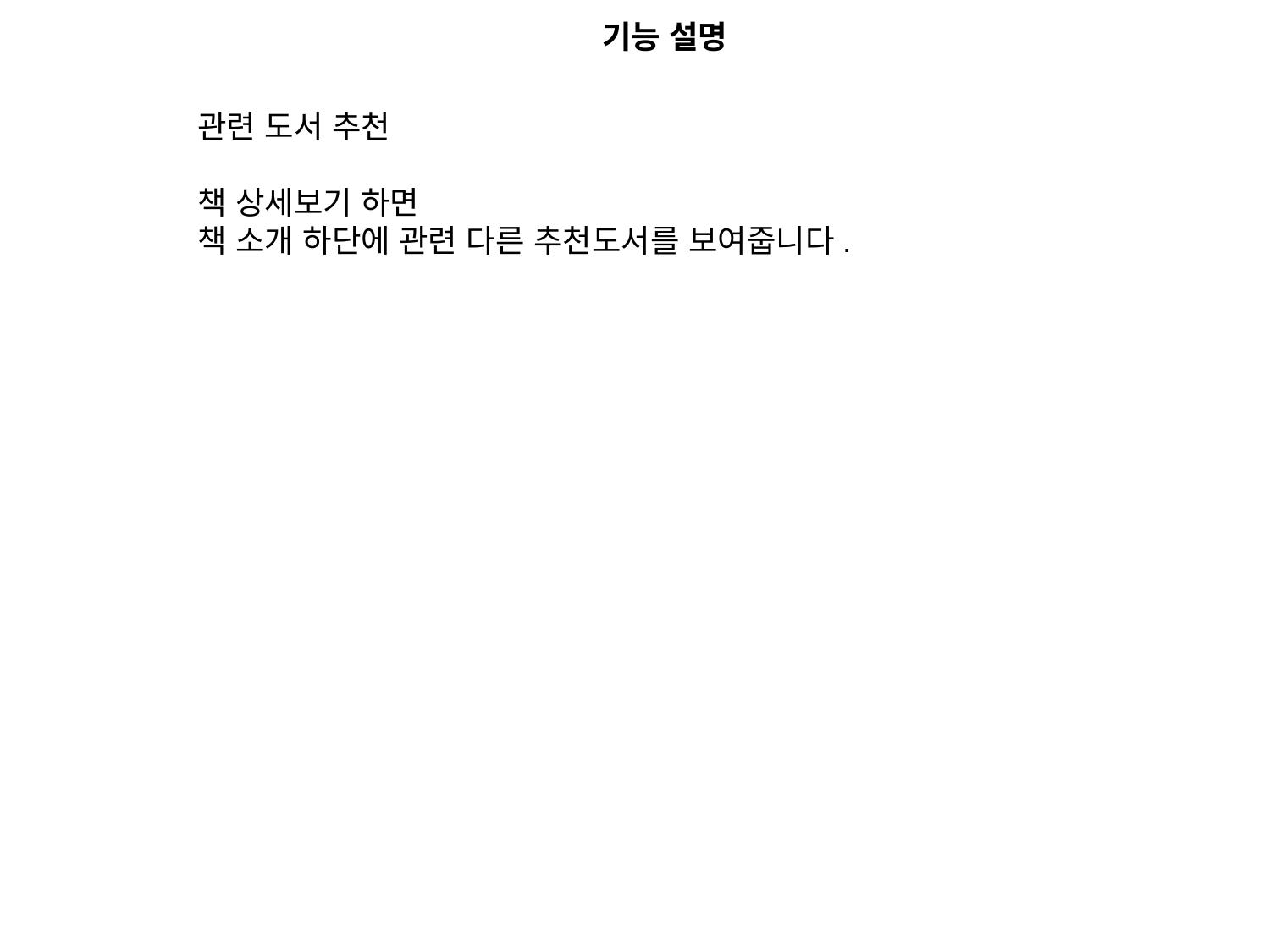

기능 설명
관련 도서 추천

책 상세보기 하면
책 소개 하단에 관련 다른 추천도서를 보여줍니다.